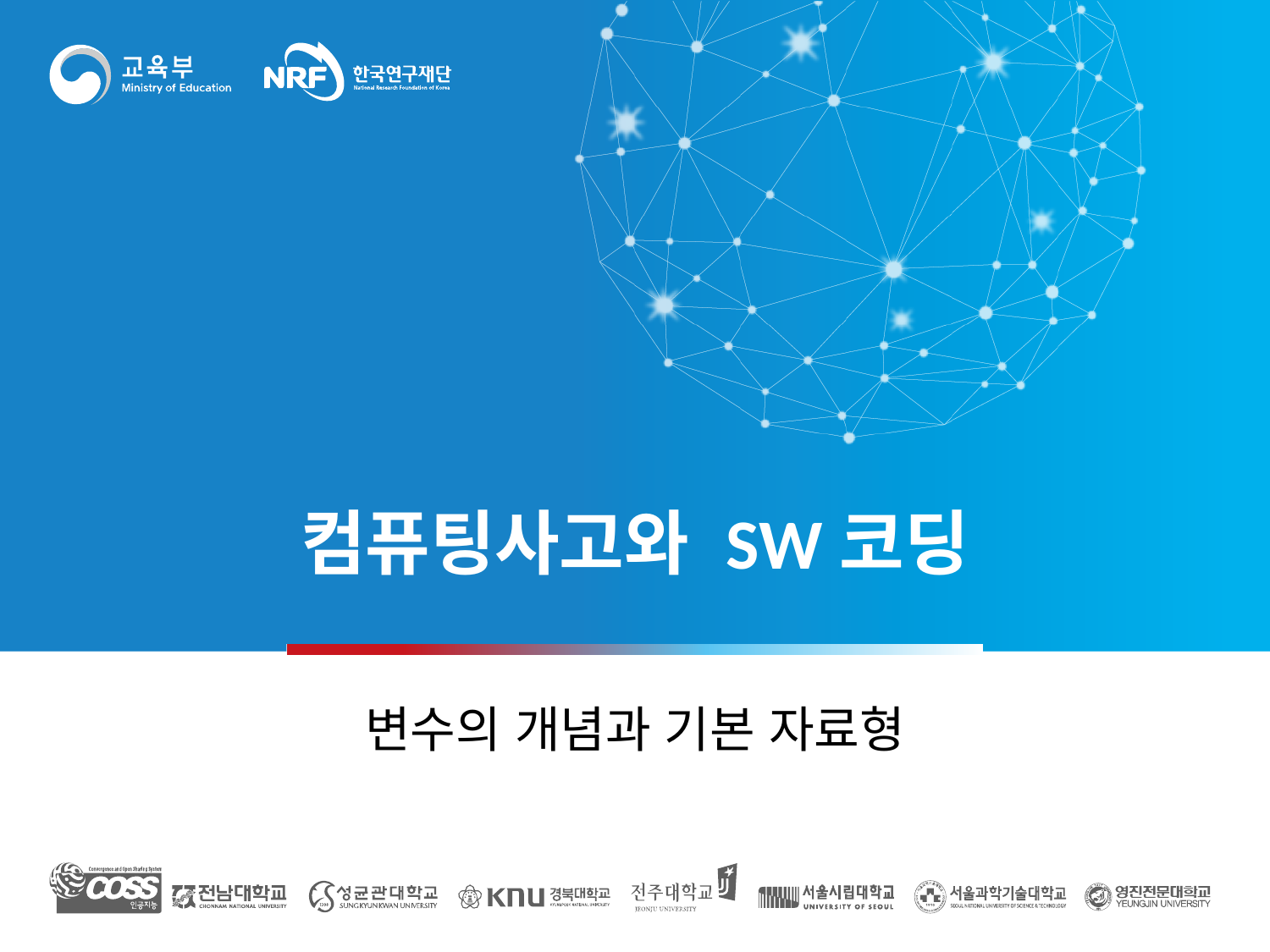

# 컴퓨팅사고와 SW코딩
변수의 개념과 기본 자료형